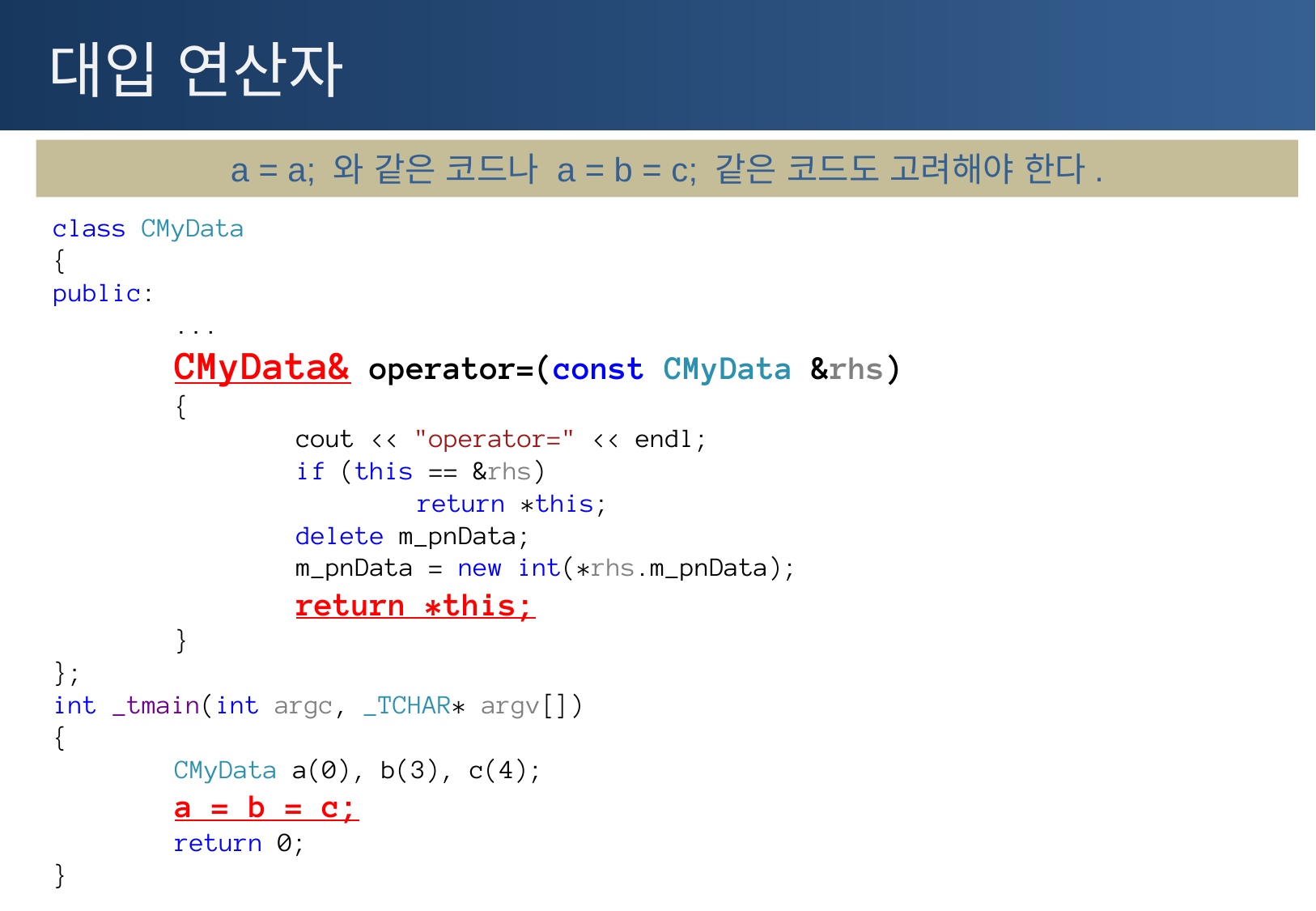

# 대입 연산자
a = a; 와 같은 코드나 a = b = c; 같은 코드도 고려해야 한다.
class CMyData
{
public:
	...
	CMyData& operator=(const CMyData &rhs)
	{
		cout << "operator=" << endl;
		if (this == &rhs)
			return *this;
		delete m_pnData;
		m_pnData = new int(*rhs.m_pnData);
		return *this;
	}
};
int _tmain(int argc, _TCHAR* argv[])
{
	CMyData a(0), b(3), c(4);
	a = b = c;
	return 0;
}